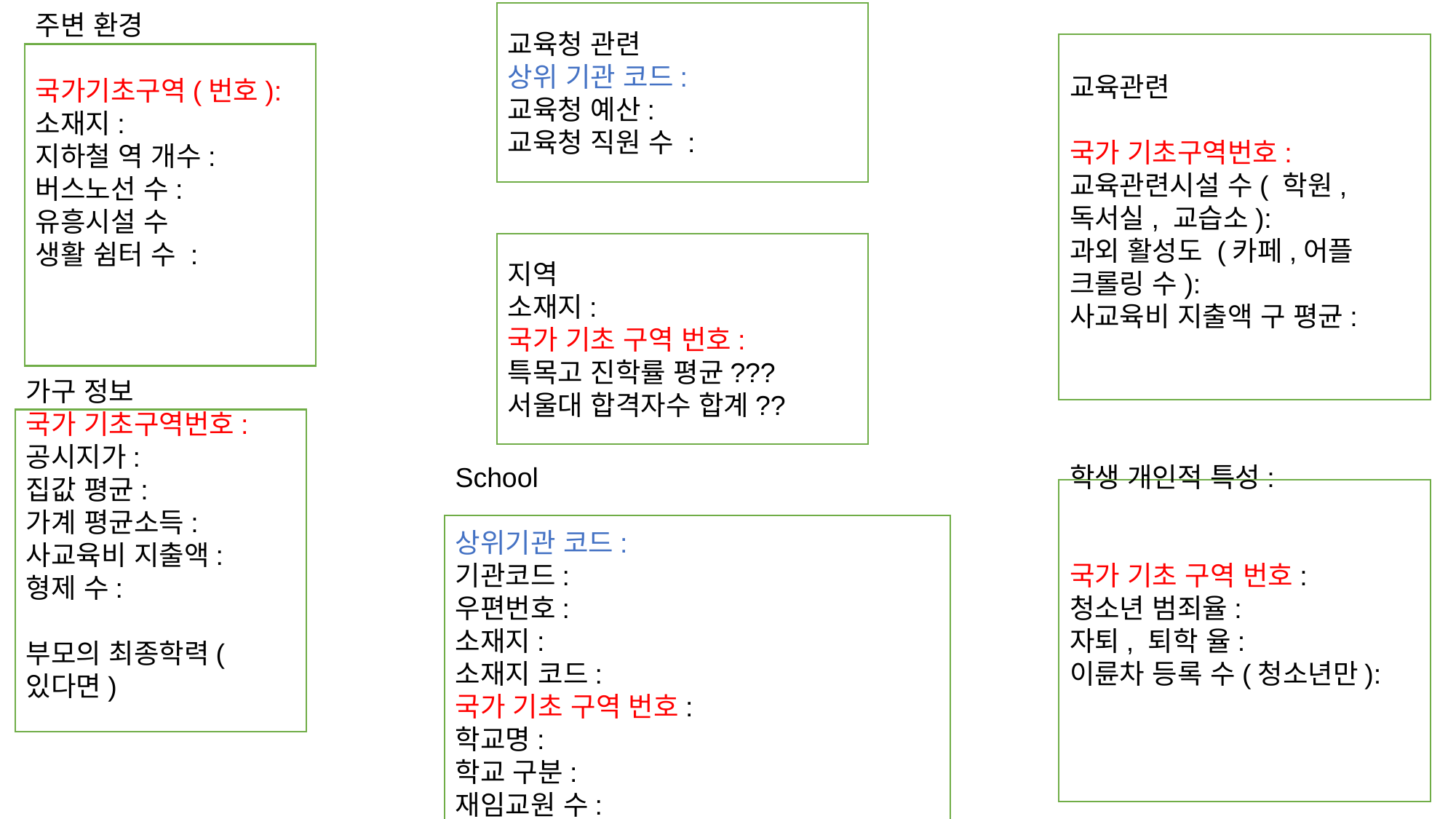

학군의 발달 정도 예측 -> 입시 실적을 통해 파악

Need!!
서울대 합격자 수

그리고 그리고

중학교에서 특목고, 자사고 진학률

+a

목적변수
교육청 관련
상위 기관 코드:
교육청 예산:
교육청 직원 수 :
교육관련

국가 기초구역번호:
교육관련시설 수( 학원, 독서실, 교습소):
과외 활성도 (카페,어플 크롤링 수):
사교육비 지출액 구 평균:

주변 환경

국가기초구역(번호):
소재지:
지하철 역 개수:
버스노선 수:
유흥시설 수
생활 쉼터 수 :

지역
소재지:
국가 기초 구역 번호:
특목고 진학률 평균???
서울대 합격자수 합계??
가구 정보
국가 기초구역번호:
공시지가:
집값 평균:
가계 평균소득:
사교육비 지출액:
형제 수:

부모의 최종학력(있다면)

학생 개인적 특성:

국가 기초 구역 번호:
청소년 범죄율:
자퇴, 퇴학 율:
이륜차 등록 수(청소년만):

School

상위기관 코드:
기관코드:
우편번호:
소재지:
소재지 코드:
국가 기초 구역 번호:
학교명:
학교 구분:
재임교원 수:
학교 예산:
학교 전체 학생수:
서울대 합격자 수: